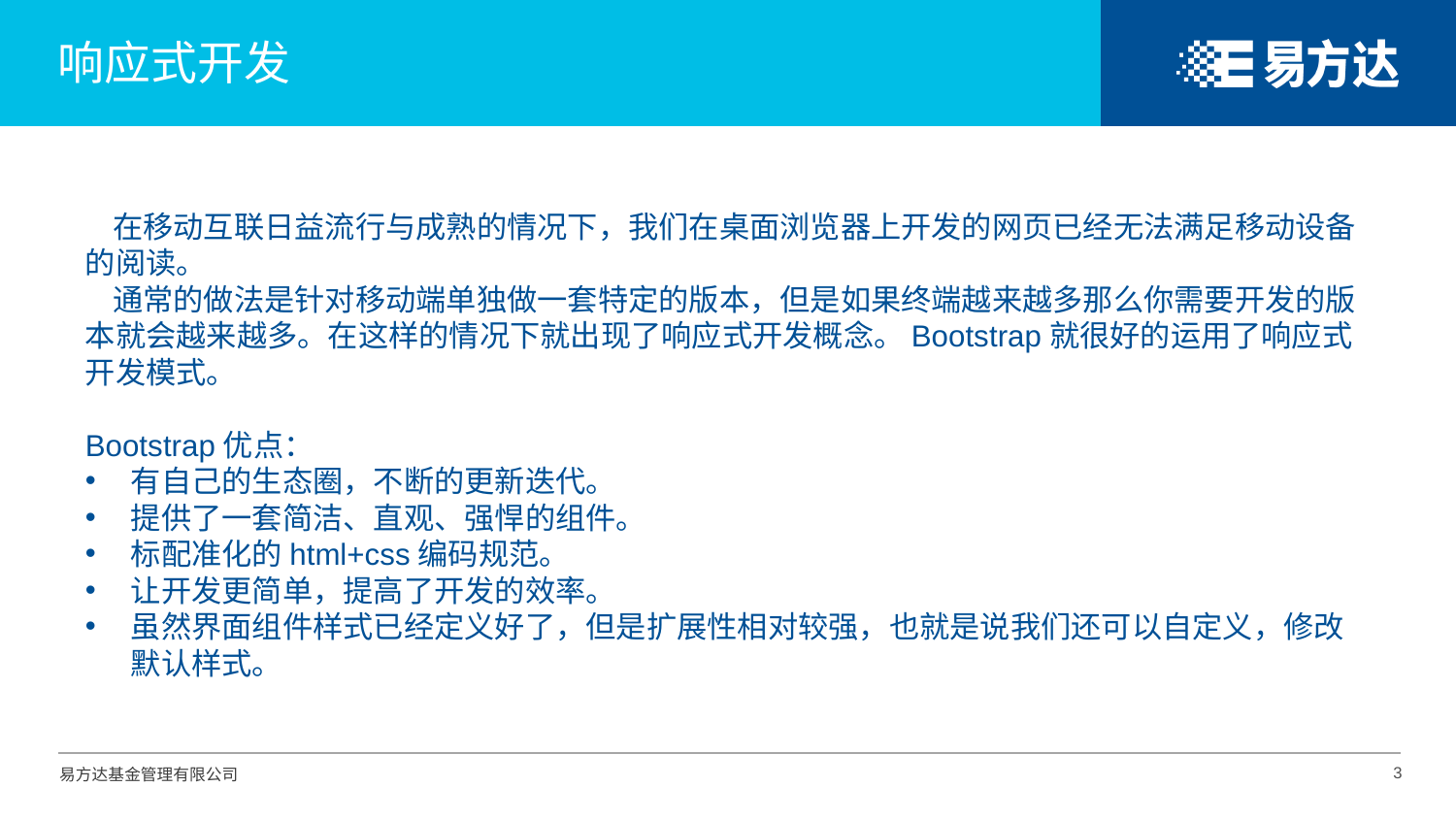

# 响应式开发
   在移动互联日益流行与成熟的情况下，我们在桌面浏览器上开发的网页已经无法满足移动设备的阅读。
   通常的做法是针对移动端单独做一套特定的版本，但是如果终端越来越多那么你需要开发的版本就会越来越多。在这样的情况下就出现了响应式开发概念。Bootstrap就很好的运用了响应式开发模式。

Bootstrap优点：
有自己的生态圈，不断的更新迭代。
提供了一套简洁、直观、强悍的组件。
标配准化的html+css编码规范。
让开发更简单，提高了开发的效率。
虽然界面组件样式已经定义好了，但是扩展性相对较强，也就是说我们还可以自定义，修改默认样式。